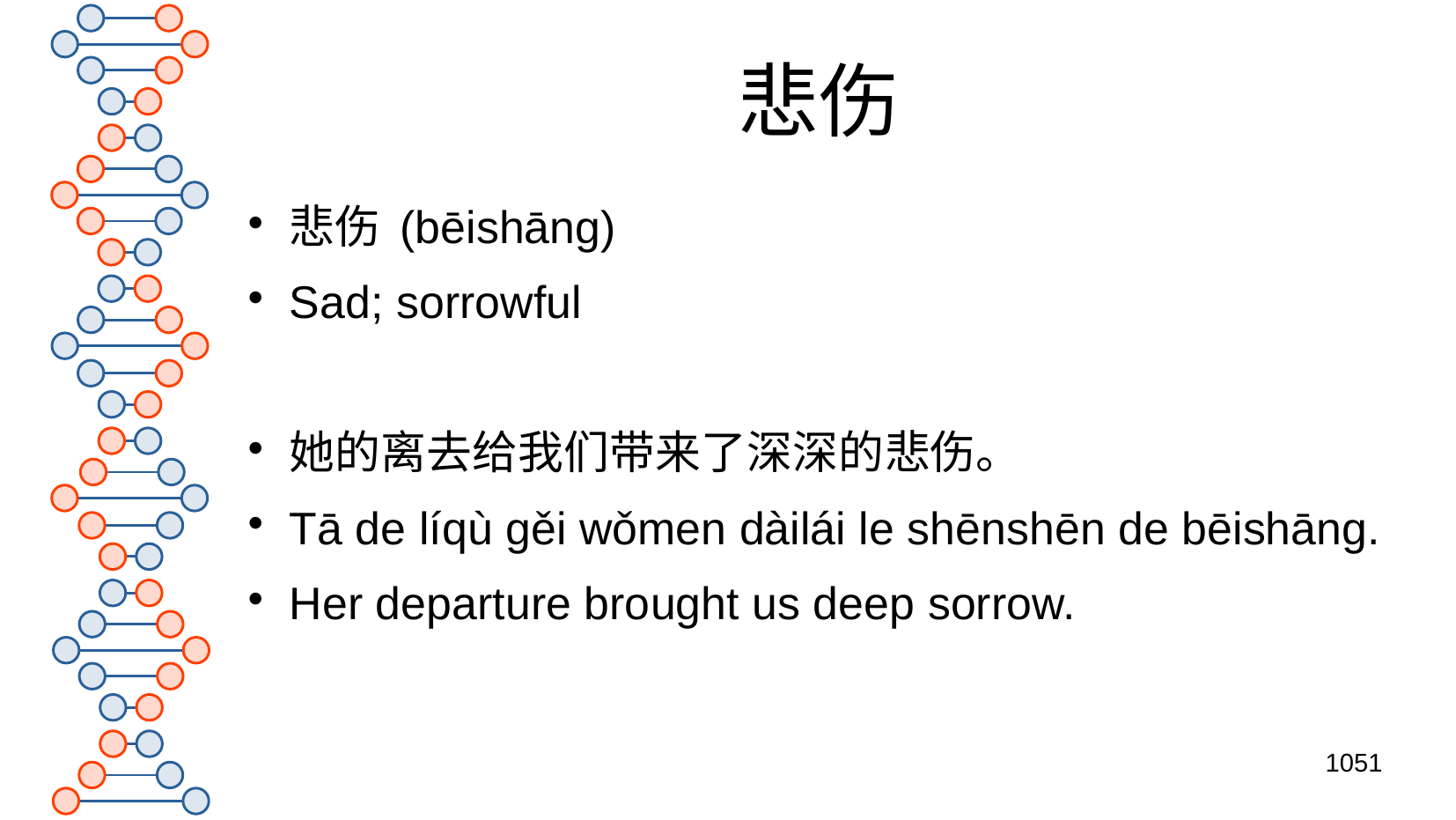

# 悲伤
悲伤 (bēishāng)
Sad; sorrowful

她的离去给我们带来了深深的悲伤。
Tā de líqù gěi wǒmen dàilái le shēnshēn de bēishāng.
Her departure brought us deep sorrow.

1051